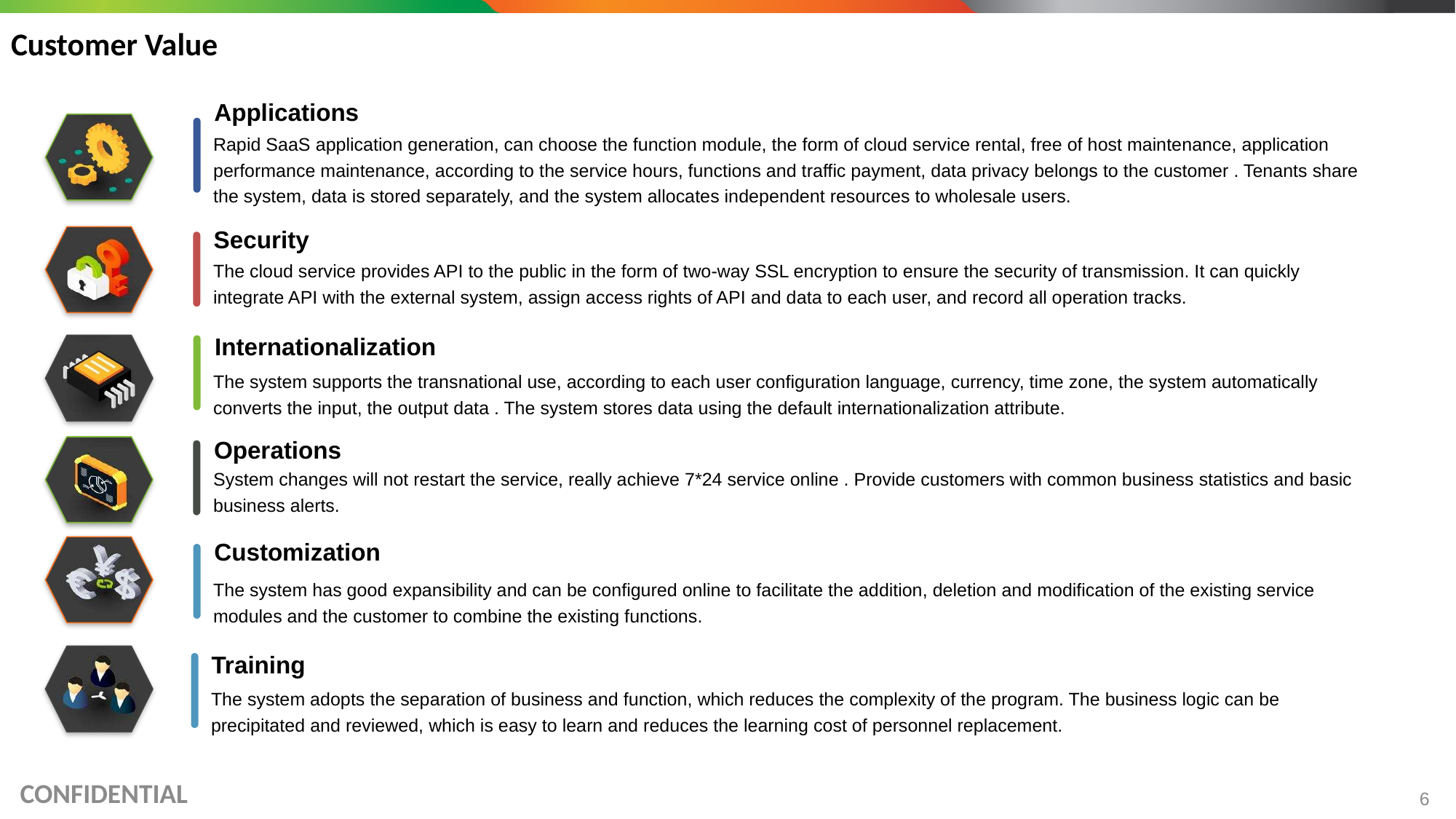

# Customer Value
Applications
Rapid SaaS application generation, can choose the function module, the form of cloud service rental, free of host maintenance, application performance maintenance, according to the service hours, functions and traffic payment, data privacy belongs to the customer . Tenants share the system, data is stored separately, and the system allocates independent resources to wholesale users.

Security
The cloud service provides API to the public in the form of two-way SSL encryption to ensure the security of transmission. It can quickly integrate API with the external system, assign access rights of API and data to each user, and record all operation tracks.

输入文本
Internationalization
The system supports the transnational use, according to each user configuration language, currency, time zone, the system automatically converts the input, the output data . The system stores data using the default internationalization attribute.

Operations
System changes will not restart the service, really achieve 7*24 service online . Provide customers with common business statistics and basic business alerts.

Customization
The system has good expansibility and can be configured online to facilitate the addition, deletion and modification of the existing service modules and the customer to combine the existing functions.

Training
The system adopts the separation of business and function, which reduces the complexity of the program. The business logic can be precipitated and reviewed, which is easy to learn and reduces the learning cost of personnel replacement.